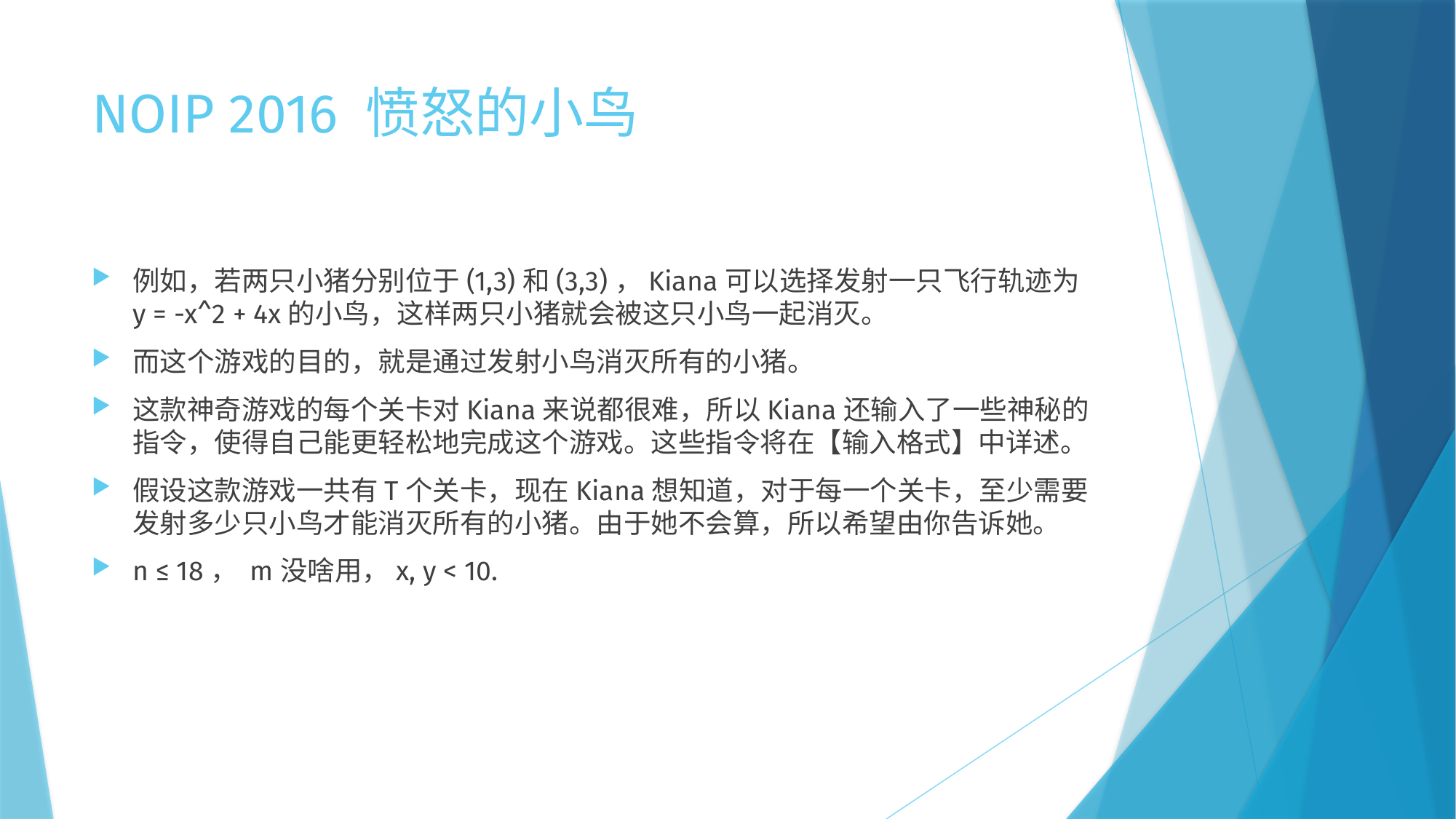

# NOIP 2016 愤怒的小鸟
例如，若两只小猪分别位于(1,3)和(3,3)，Kiana可以选择发射一只飞行轨迹为 y = -x^2 + 4x的小鸟，这样两只小猪就会被这只小鸟一起消灭。
而这个游戏的目的，就是通过发射小鸟消灭所有的小猪。
这款神奇游戏的每个关卡对Kiana来说都很难，所以Kiana还输入了一些神秘的指令，使得自己能更轻松地完成这个游戏。这些指令将在【输入格式】中详述。
假设这款游戏一共有T个关卡，现在Kiana想知道，对于每一个关卡，至少需要发射多少只小鸟才能消灭所有的小猪。由于她不会算，所以希望由你告诉她。
n ≤ 18， m没啥用，x, y < 10.